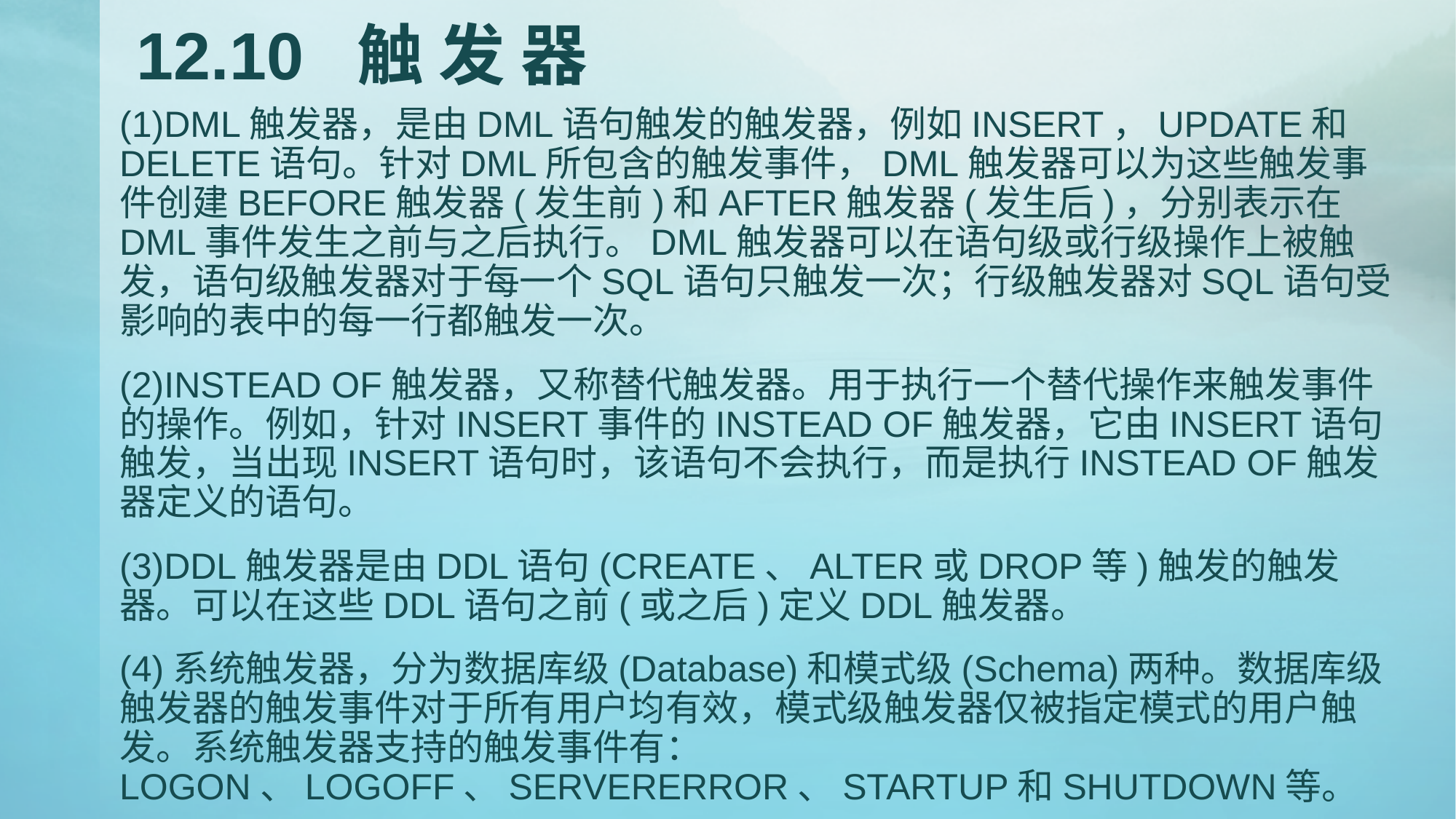

# 12.10  触 发 器
(1)DML触发器，是由DML语句触发的触发器，例如INSERT，UPDATE和DELETE语句。针对DML所包含的触发事件，DML触发器可以为这些触发事件创建BEFORE触发器(发生前)和AFTER触发器(发生后)，分别表示在DML事件发生之前与之后执行。DML触发器可以在语句级或行级操作上被触发，语句级触发器对于每一个SQL语句只触发一次；行级触发器对SQL语句受影响的表中的每一行都触发一次。
(2)INSTEAD OF触发器，又称替代触发器。用于执行一个替代操作来触发事件的操作。例如，针对INSERT事件的INSTEAD OF触发器，它由INSERT语句触发，当出现INSERT语句时，该语句不会执行，而是执行INSTEAD OF触发器定义的语句。
(3)DDL触发器是由DDL语句(CREATE、ALTER或DROP等)触发的触发器。可以在这些DDL语句之前(或之后)定义DDL触发器。
(4)系统触发器，分为数据库级(Database)和模式级(Schema)两种。数据库级触发器的触发事件对于所有用户均有效，模式级触发器仅被指定模式的用户触发。系统触发器支持的触发事件有：LOGON、LOGOFF、SERVERERROR、STARTUP和SHUTDOWN等。